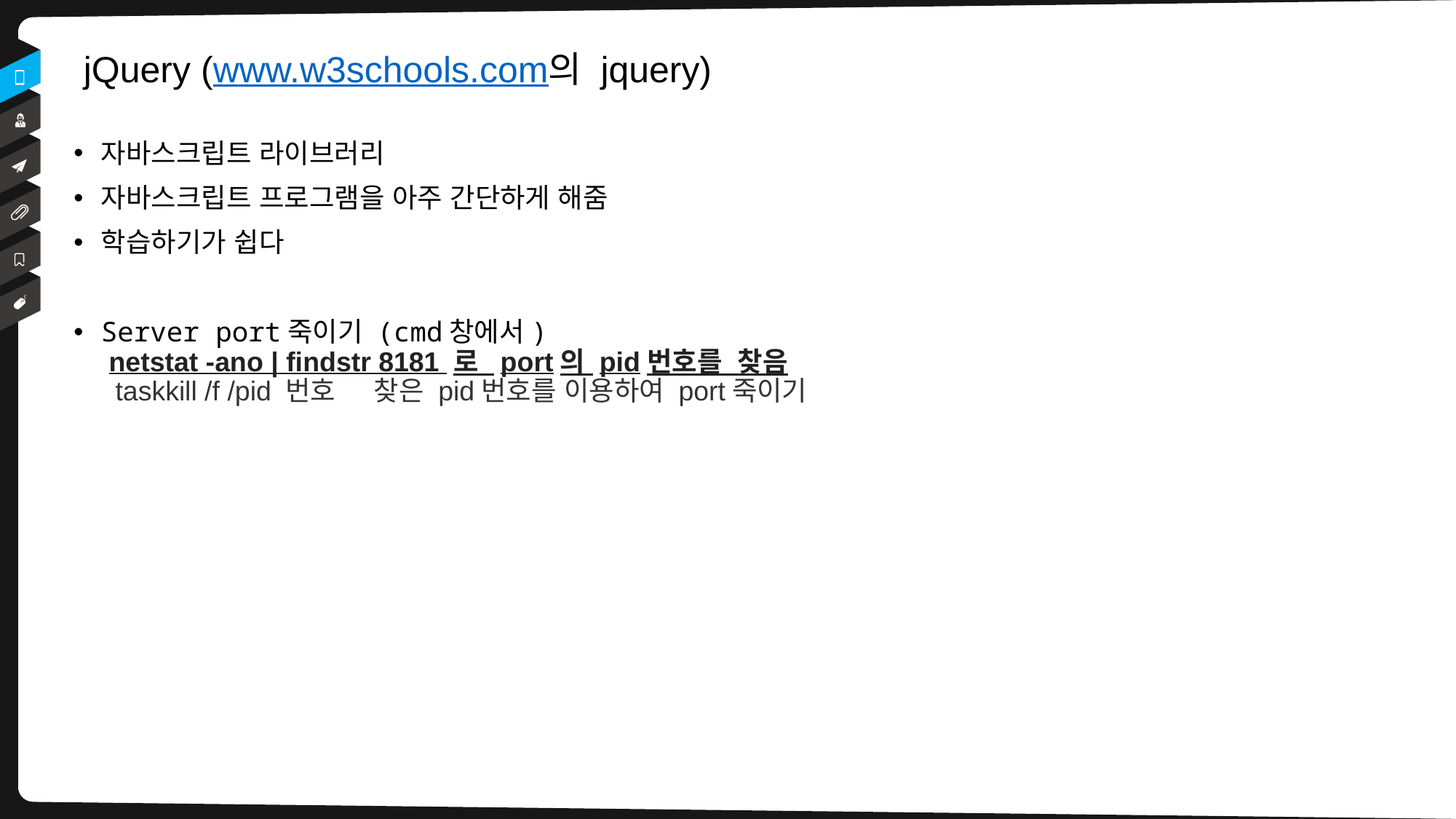

# jQuery (www.w3schools.com의 jquery)
자바스크립트 라이브러리
자바스크립트 프로그램을 아주 간단하게 해줌
학습하기가 쉽다

Server port죽이기 (cmd창에서)
 netstat -ano | findstr 8181 로  port의 pid번호를  찾음
 taskkill /f /pid 번호     찾은 pid번호를 이용하여 port죽이기